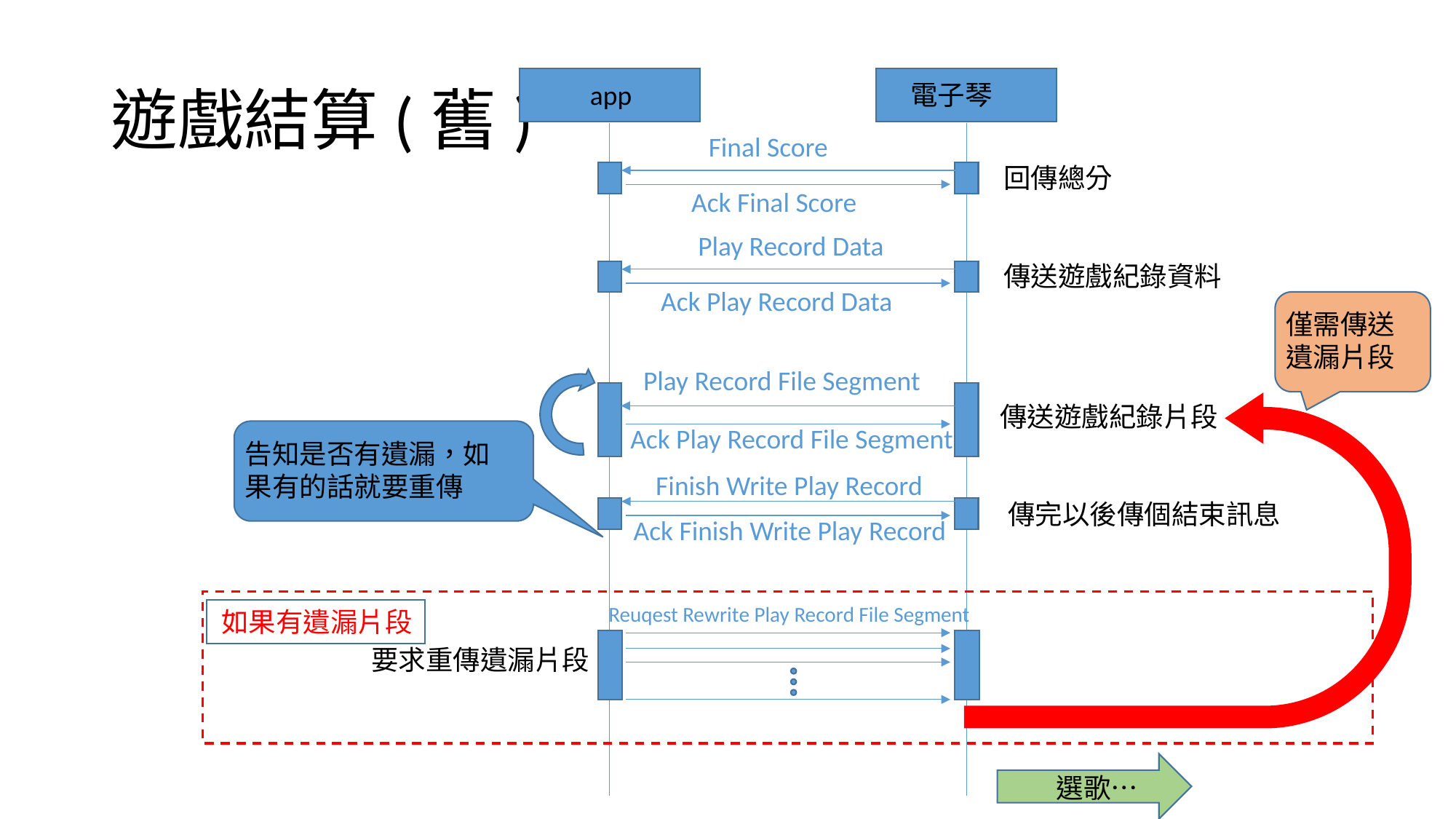

# 遊戲結算(舊)

app
電子琴
Final Score
回傳總分

Ack Final Score
Play Record Data
傳送遊戲紀錄資料

Ack Play Record Data

僅需傳送遺漏片段

Play Record File Segment

傳送遊戲紀錄片段
Ack Play Record File Segment

告知是否有遺漏，如果有的話就要重傳
Finish Write Play Record
傳完以後傳個結束訊息

Ack Finish Write Play Record

Reuqest Rewrite Play Record File Segment
如果有遺漏片段

要求重傳遺漏片段

選歌…